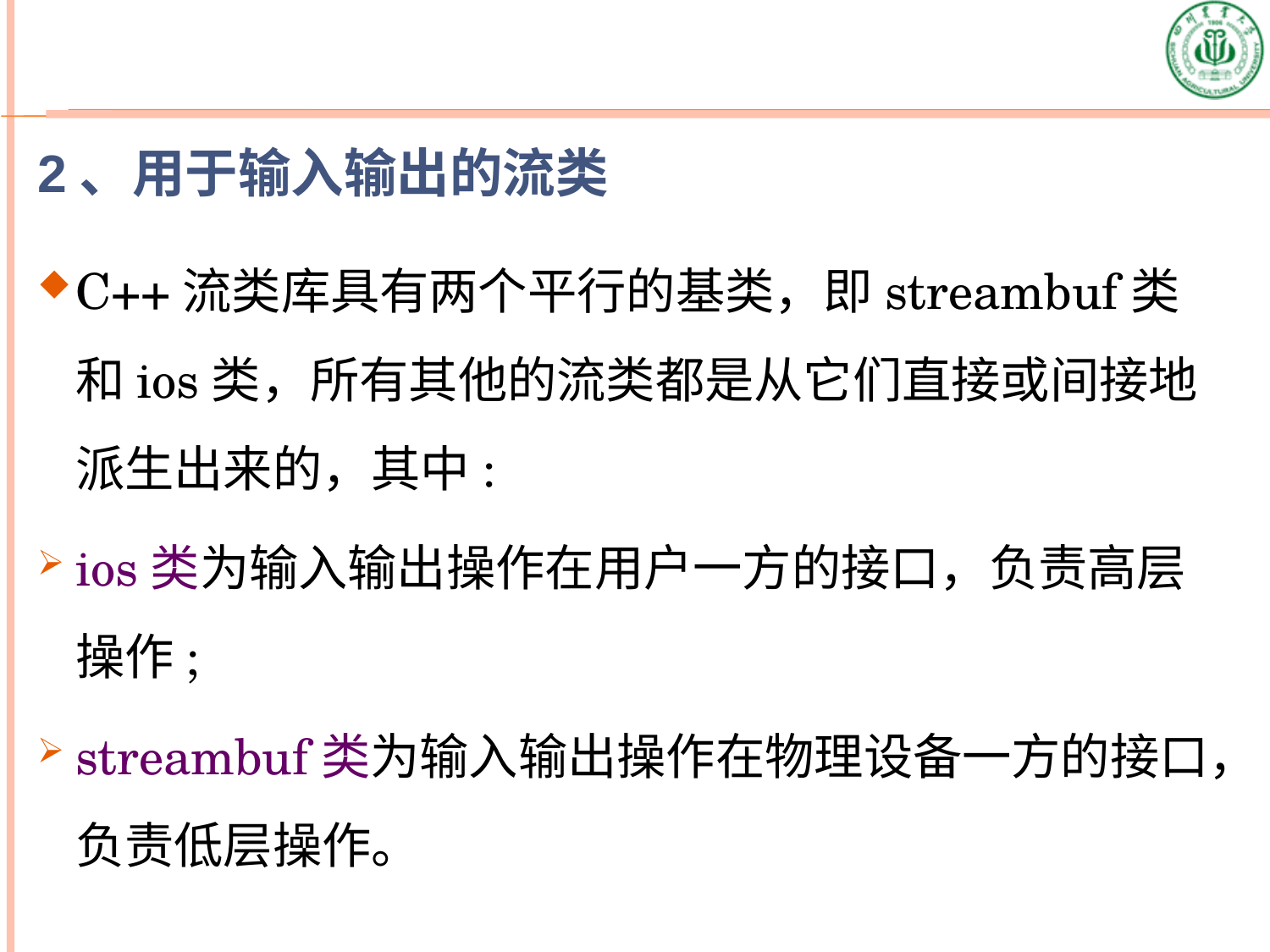

# 2、用于输入输出的流类
C++流类库具有两个平行的基类，即streambuf类和ios类，所有其他的流类都是从它们直接或间接地派生出来的，其中:
ios类为输入输出操作在用户一方的接口，负责高层操作;
streambuf类为输入输出操作在物理设备一方的接口，负责低层操作。